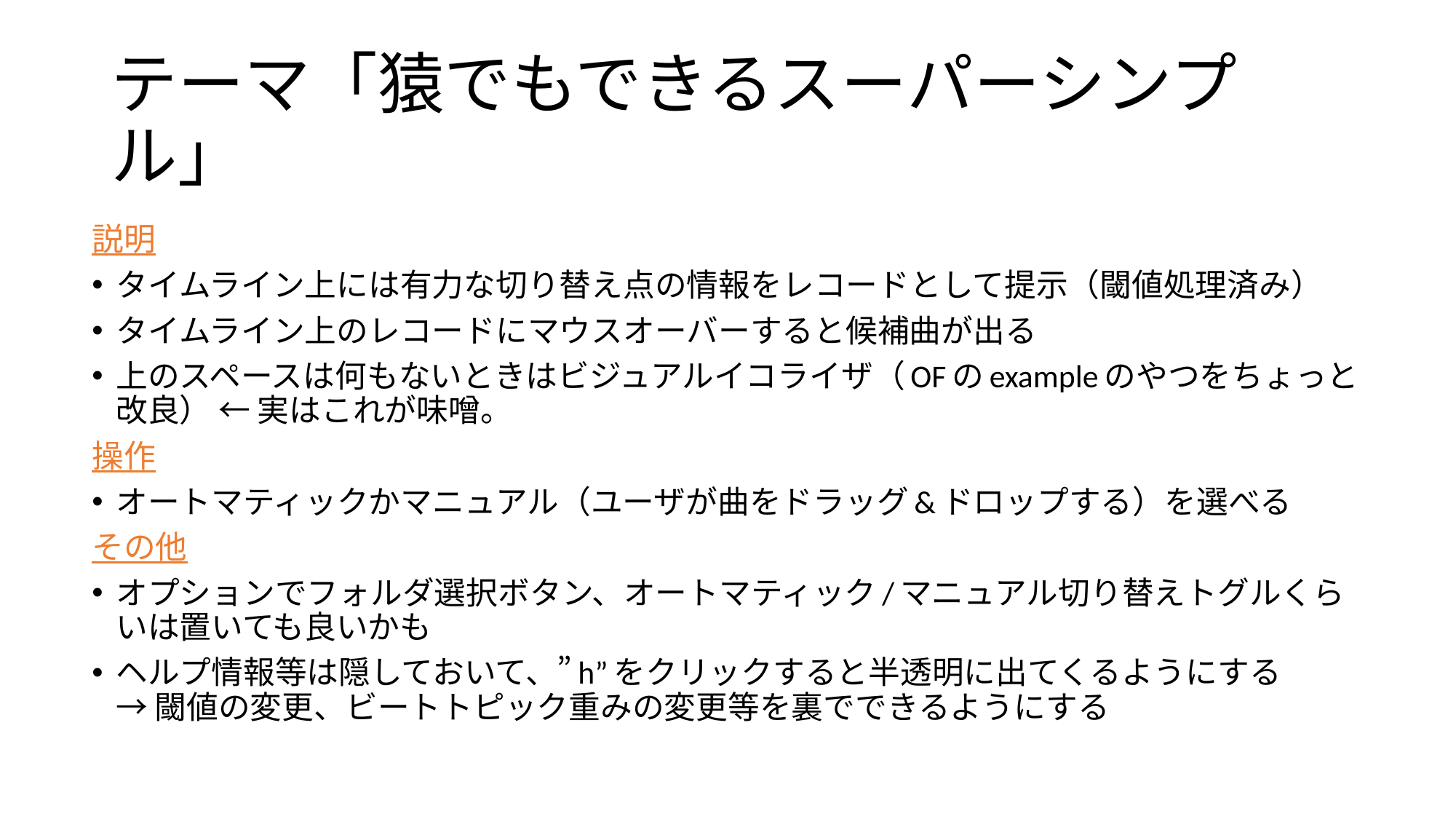

# テーマ「猿でもできるスーパーシンプル」
説明
タイムライン上には有力な切り替え点の情報をレコードとして提示（閾値処理済み）
タイムライン上のレコードにマウスオーバーすると候補曲が出る
上のスペースは何もないときはビジュアルイコライザ（OFのexampleのやつをちょっと改良） ← 実はこれが味噌。
操作
オートマティックかマニュアル（ユーザが曲をドラッグ&ドロップする）を選べる
その他
オプションでフォルダ選択ボタン、オートマティック/マニュアル切り替えトグルくらいは置いても良いかも
ヘルプ情報等は隠しておいて、”h”をクリックすると半透明に出てくるようにする
→ 閾値の変更、ビートトピック重みの変更等を裏でできるようにする